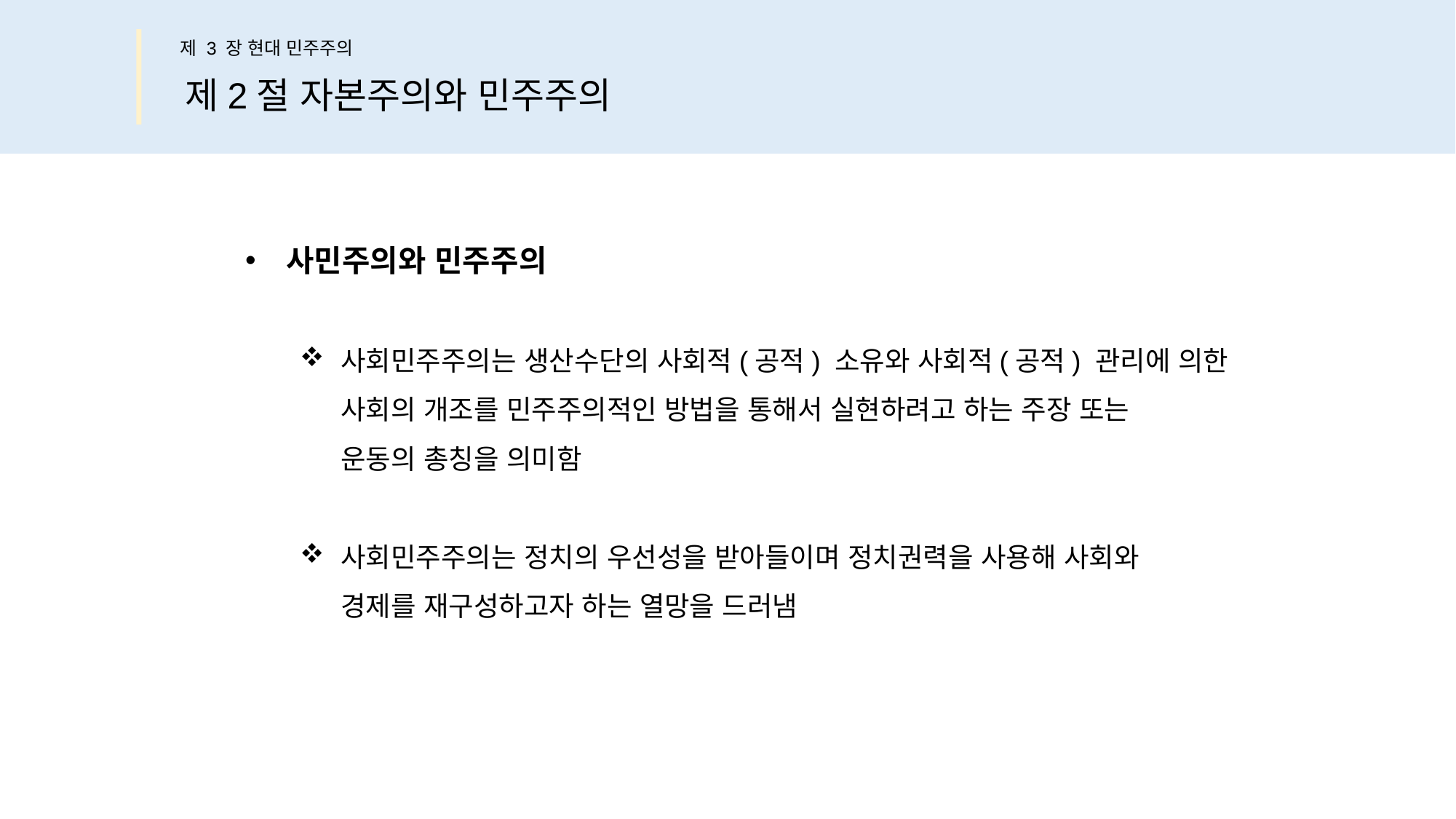

제 3 장 현대 민주주의
제2절 자본주의와 민주주의
사민주의와 민주주의

사회민주주의는 생산수단의 사회적(공적) 소유와 사회적(공적) 관리에 의한
사회의 개조를 민주주의적인 방법을 통해서 실현하려고 하는 주장 또는
운동의 총칭을 의미함

사회민주주의는 정치의 우선성을 받아들이며 정치권력을 사용해 사회와
경제를 재구성하고자 하는 열망을 드러냄